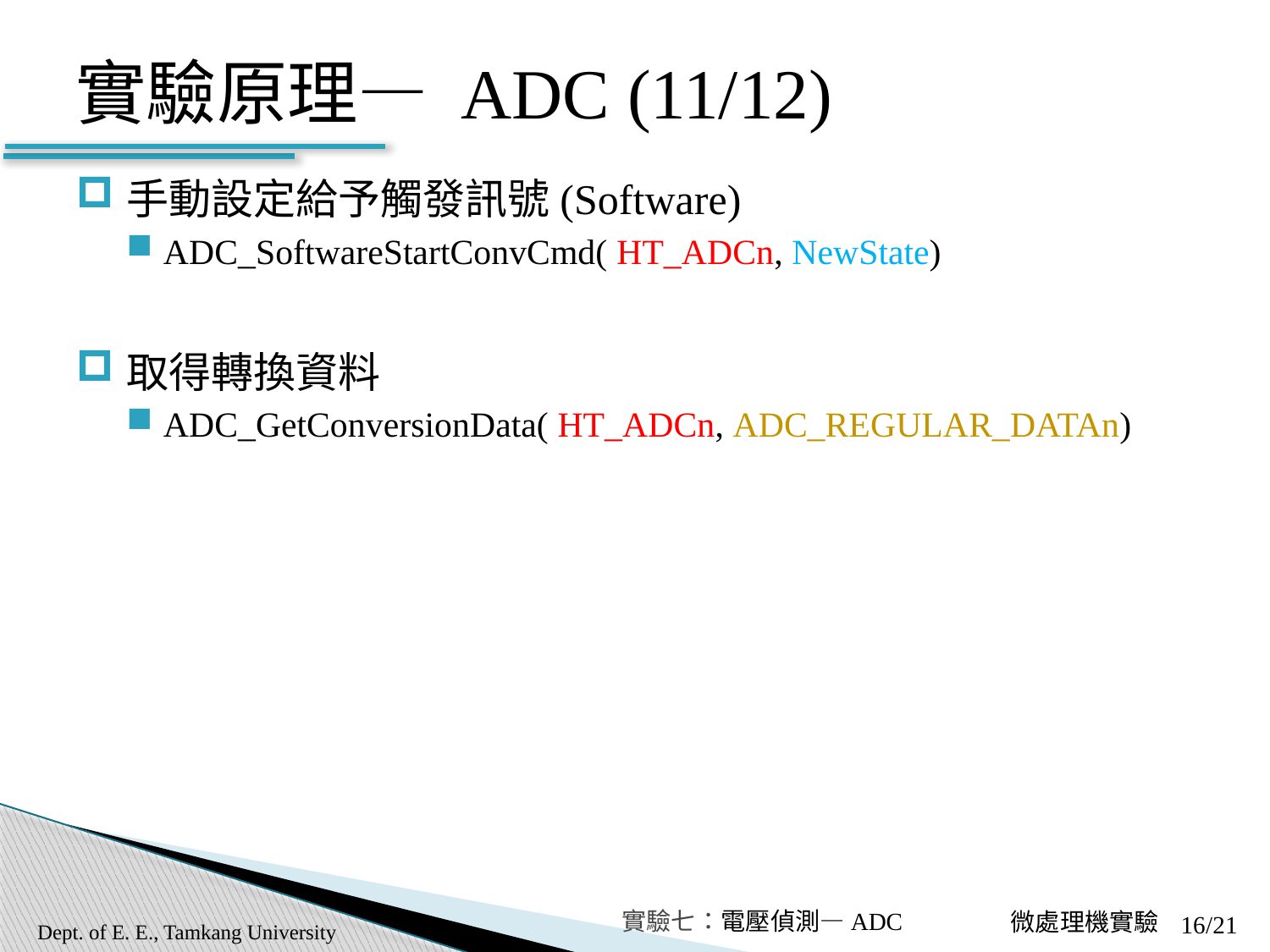

# 實驗原理— ADC (11/12)
手動設定給予觸發訊號(Software)
ADC_SoftwareStartConvCmd( HT_ADCn, NewState)

取得轉換資料
ADC_GetConversionData( HT_ADCn, ADC_REGULAR_DATAn)